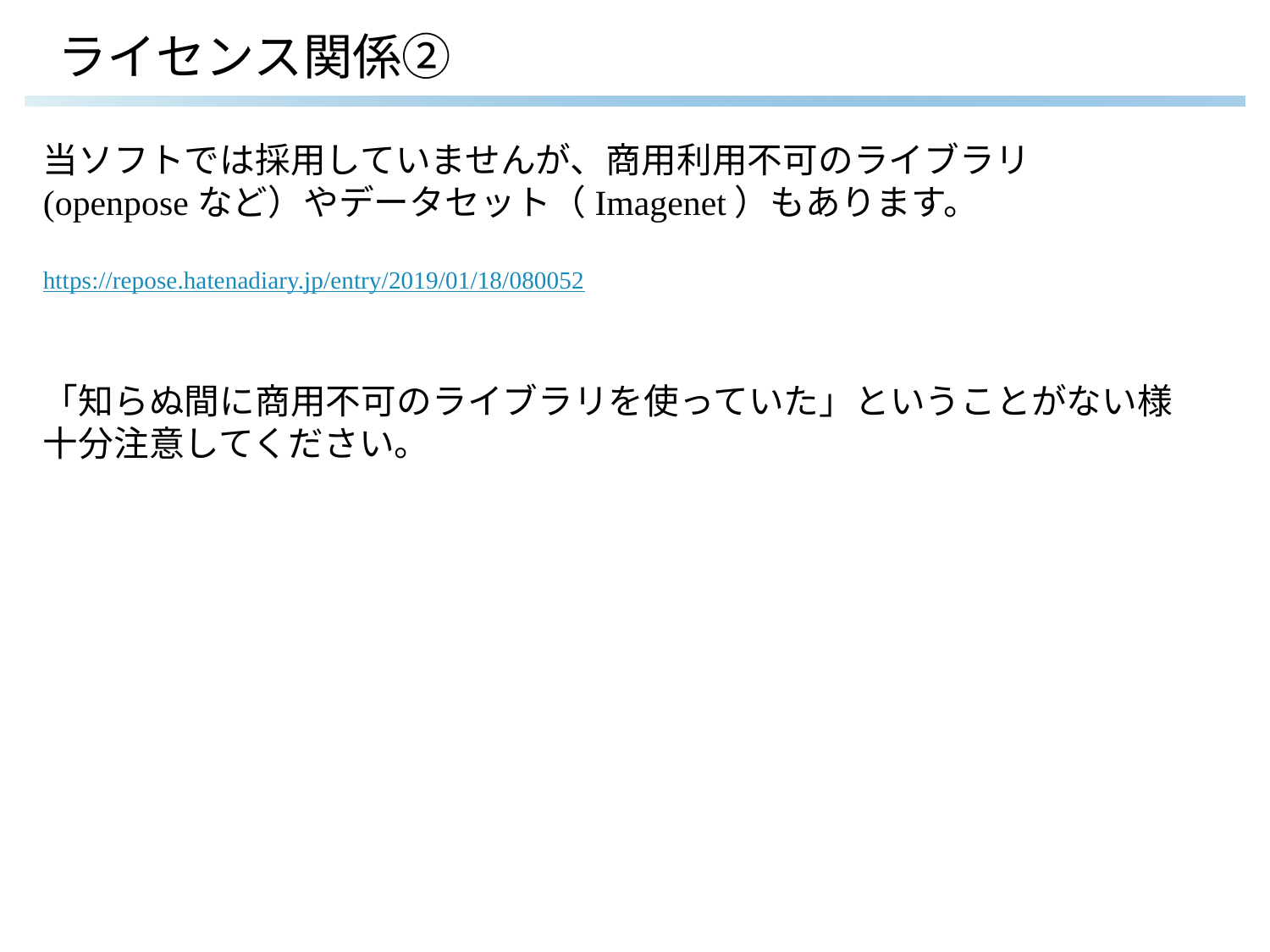

# ライセンス関係②
当ソフトでは採用していませんが、商用利用不可のライブラリ
(openposeなど）やデータセット（Imagenet）もあります。

https://repose.hatenadiary.jp/entry/2019/01/18/080052

「知らぬ間に商用不可のライブラリを使っていた」ということがない様
十分注意してください。